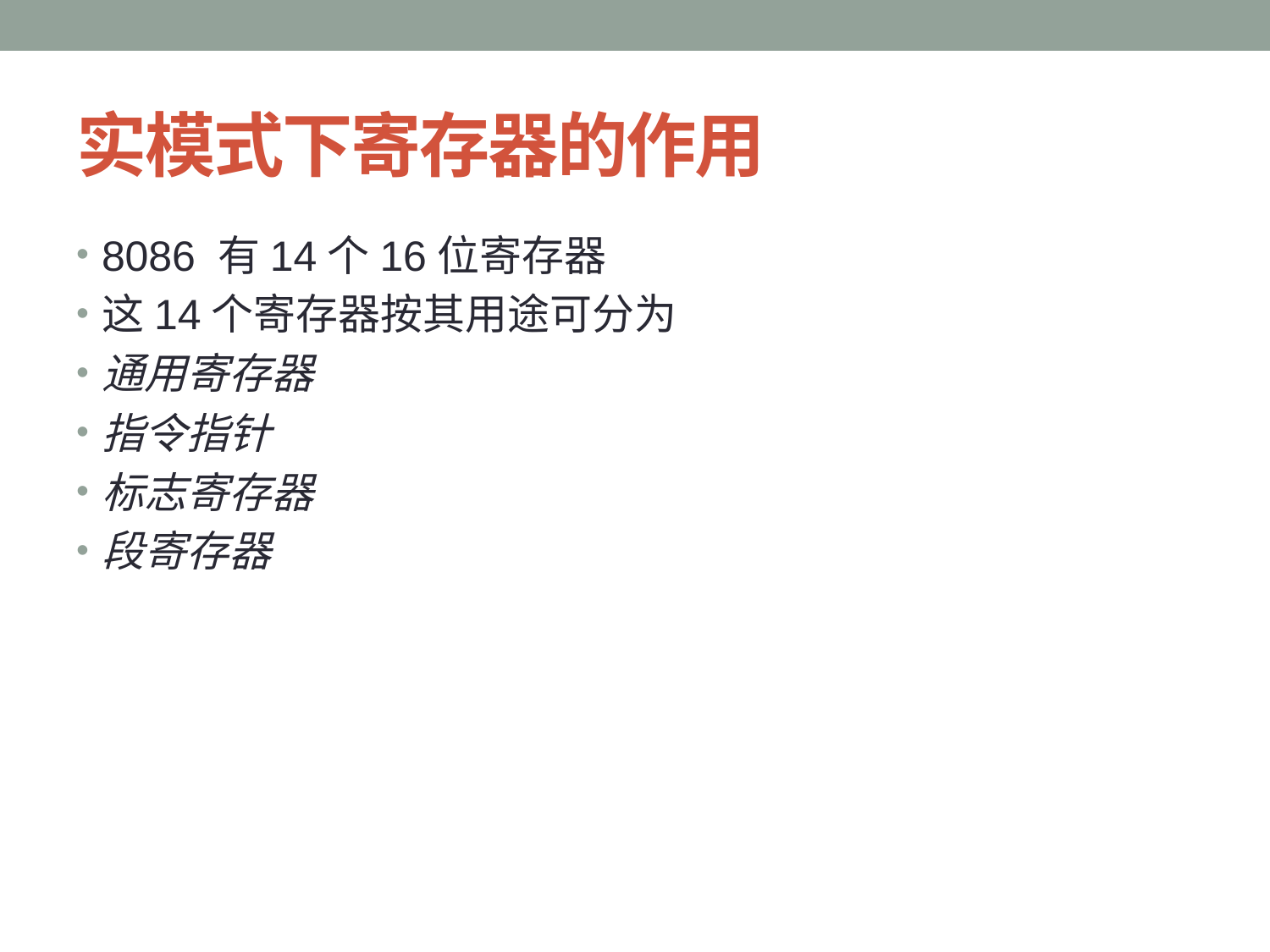

# 实模式下寄存器的作用
8086 有14个16位寄存器
这14个寄存器按其用途可分为
通用寄存器
指令指针
标志寄存器
段寄存器